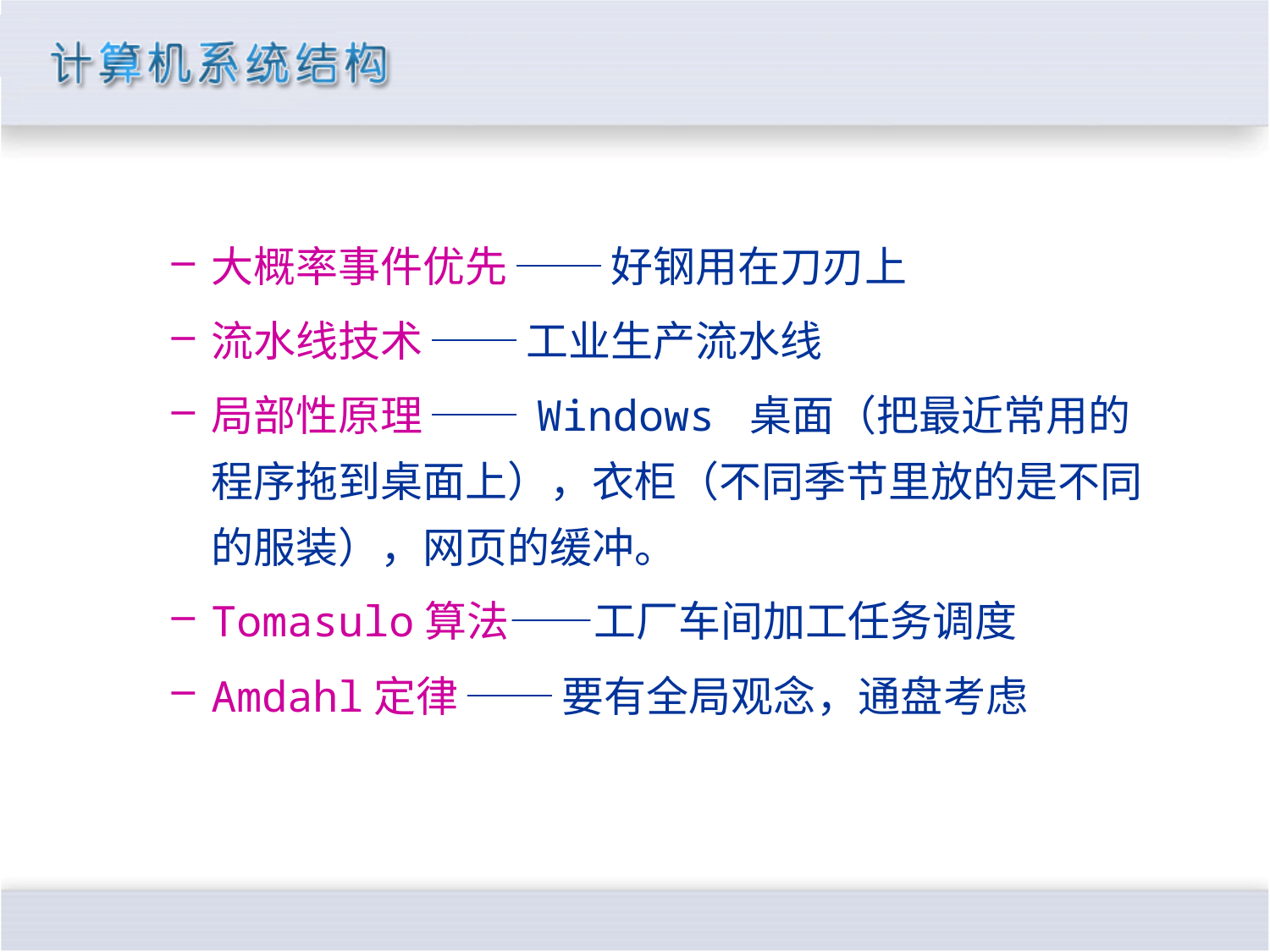

大概率事件优先 ── 好钢用在刀刃上
流水线技术 ── 工业生产流水线
局部性原理 ── Windows 桌面（把最近常用的程序拖到桌面上），衣柜（不同季节里放的是不同的服装），网页的缓冲。
Tomasulo算法——工厂车间加工任务调度
Amdahl定律 ── 要有全局观念，通盘考虑